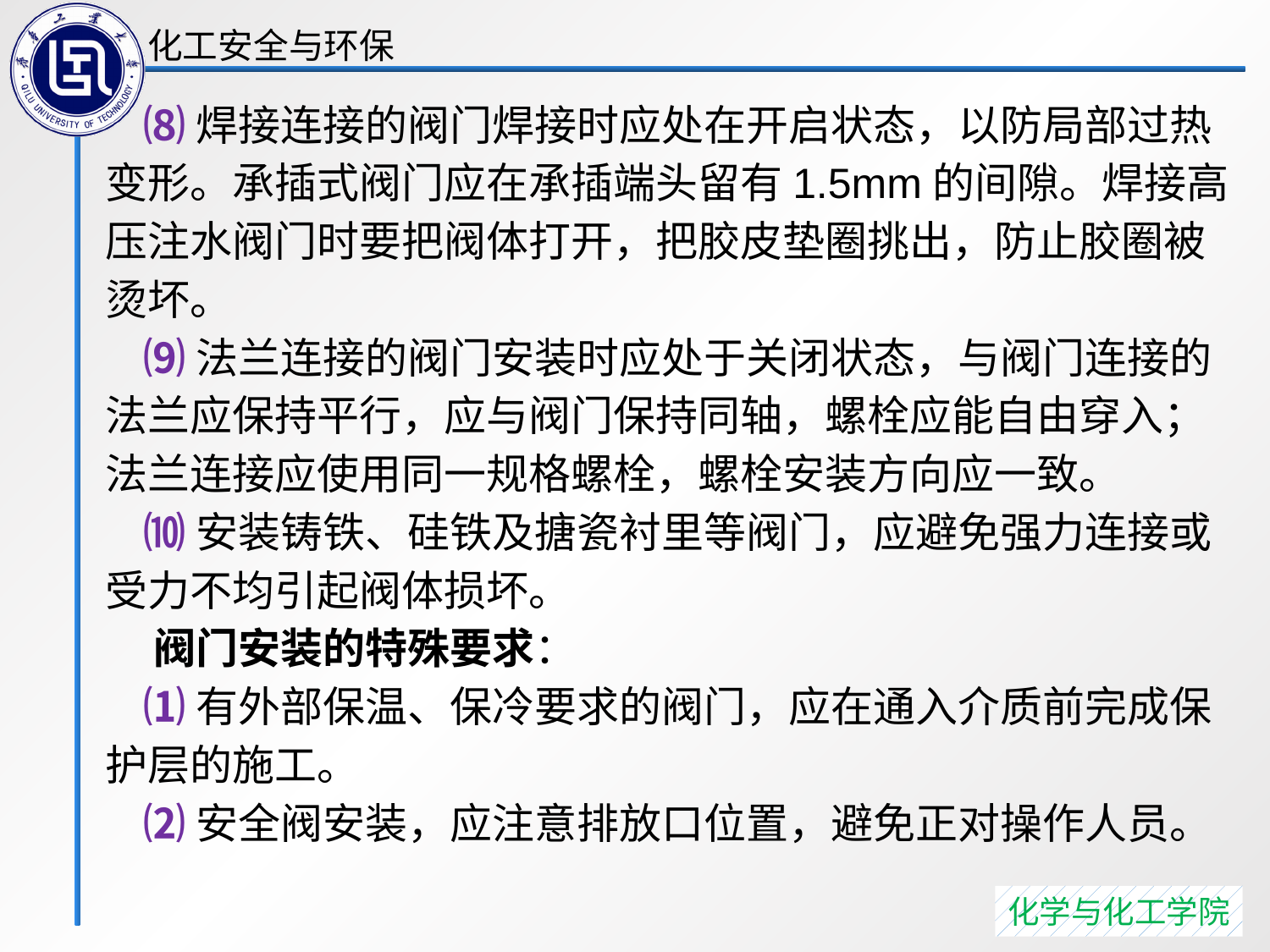

⑻焊接连接的阀门焊接时应处在开启状态，以防局部过热变形。承插式阀门应在承插端头留有1.5mm的间隙。焊接高压注水阀门时要把阀体打开，把胶皮垫圈挑出，防止胶圈被烫坏。
    ⑼法兰连接的阀门安装时应处于关闭状态，与阀门连接的法兰应保持平行，应与阀门保持同轴，螺栓应能自由穿入；法兰连接应使用同一规格螺栓，螺栓安装方向应一致。
    ⑽安装铸铁、硅铁及搪瓷衬里等阀门，应避免强力连接或受力不均引起阀体损坏。
    阀门安装的特殊要求：
    ⑴有外部保温、保冷要求的阀门，应在通入介质前完成保护层的施工。
    ⑵安全阀安装，应注意排放口位置，避免正对操作人员。